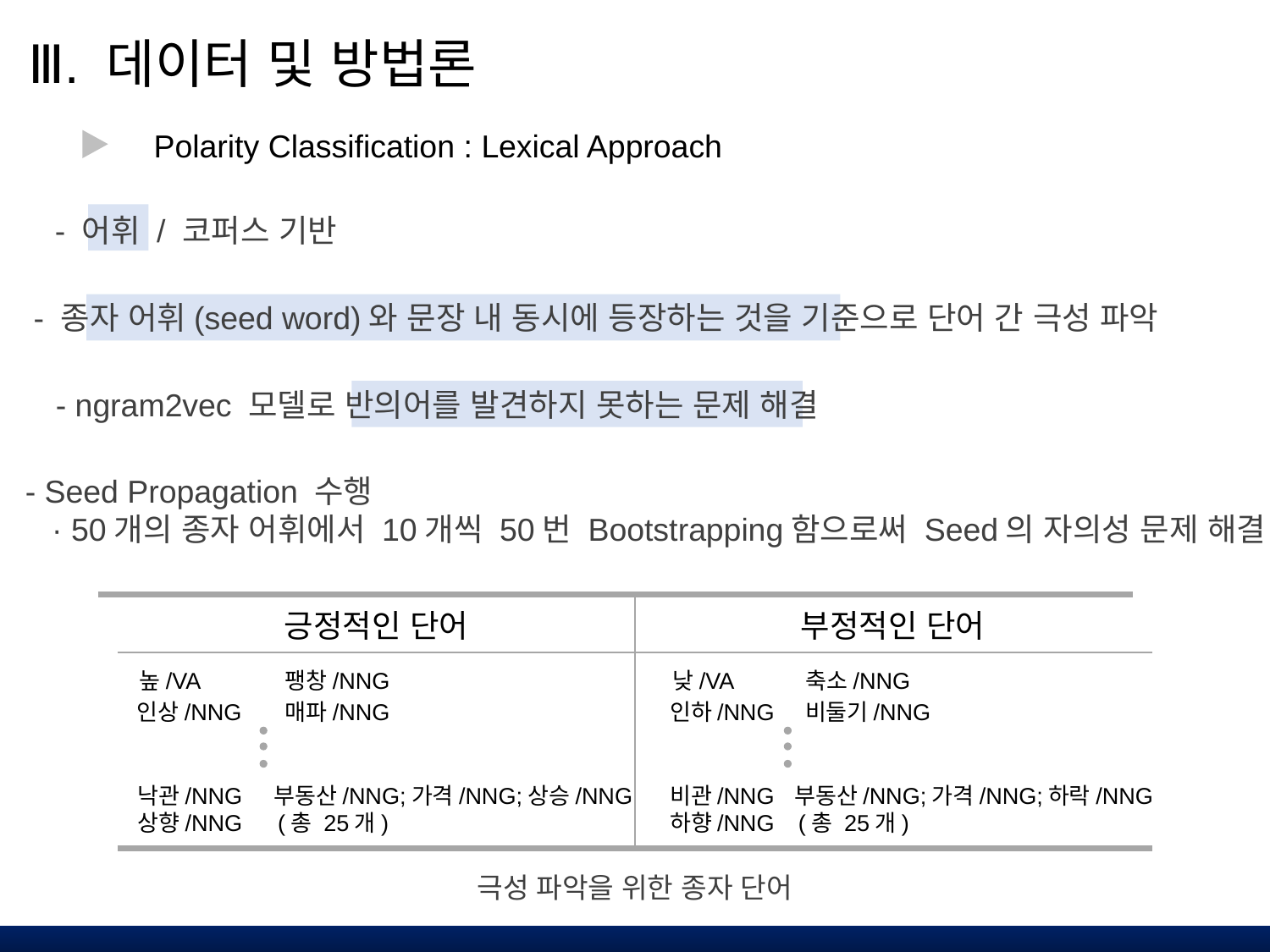

Ⅲ. 데이터 및 방법론
Polarity Classification : Lexical Approach

- 어휘 / 코퍼스 기반

- 종자 어휘(seed word)와 문장 내 동시에 등장하는 것을 기준으로 단어 간 극성 파악

- ngram2vec 모델로 반의어를 발견하지 못하는 문제 해결

- Seed Propagation 수행
   · 50개의 종자 어휘에서 10개씩 50번 Bootstrapping함으로써 Seed의 자의성 문제 해결
긍정적인 단어
부정적인 단어
높/VA
팽창/NNG
낮/VA
축소/NNG
인상/NNG
매파/NNG
인하/NNG
비둘기/NNG

낙관/NNG
부동산/NNG;가격/NNG;상승/NNG
비관/NNG
부동산/NNG;가격/NNG;하락/NNG
상향/NNG
(총 25개)
하향/NNG
(총 25개)
극성 파악을 위한 종자 단어